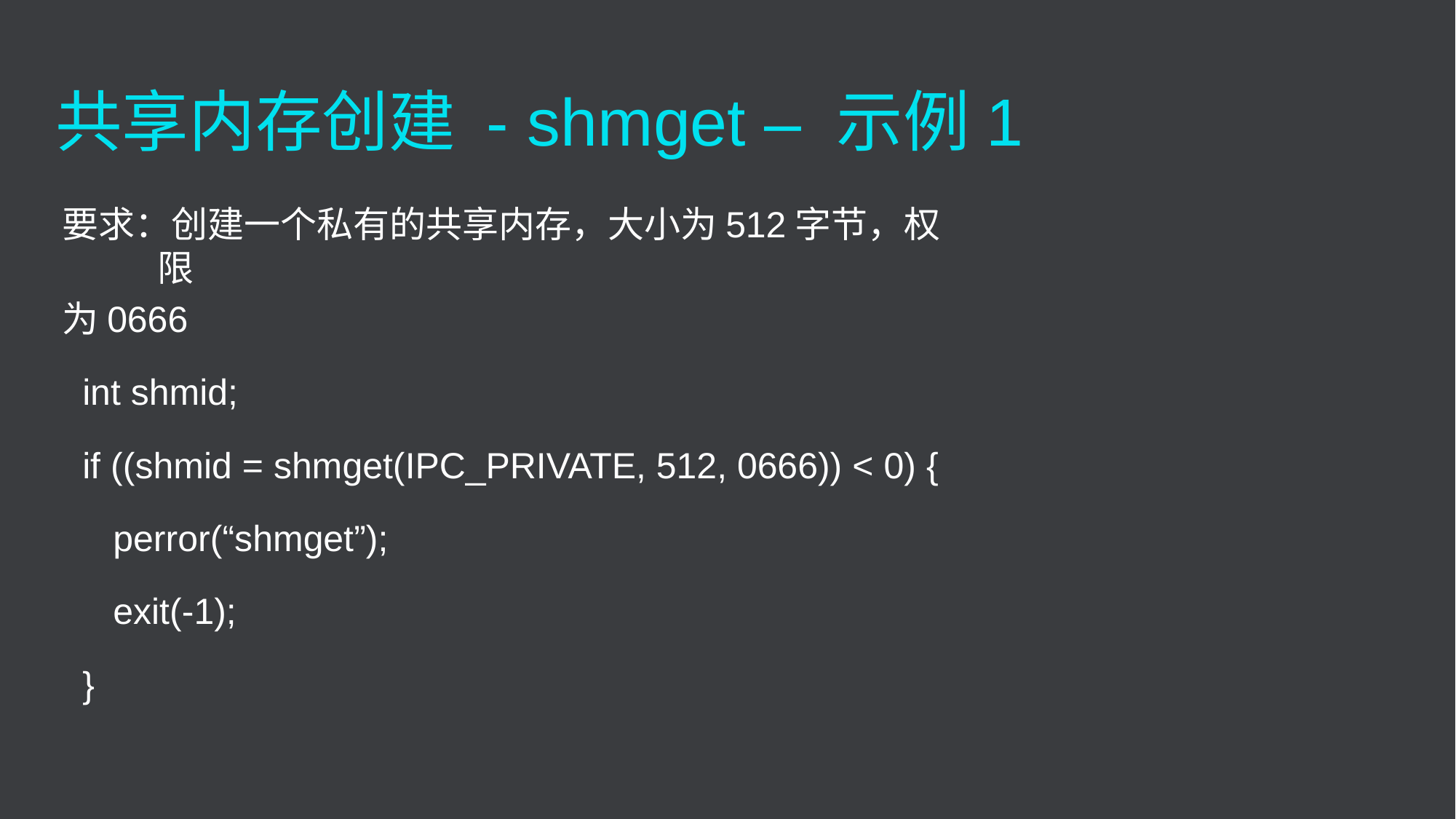

共享内存创建 - shmget – 示例1
要求：创建一个私有的共享内存，大小为512字节，权限
为0666
  int shmid;
  if ((shmid = shmget(IPC_PRIVATE, 512, 0666)) < 0) {
     perror(“shmget”);
     exit(-1);
  }